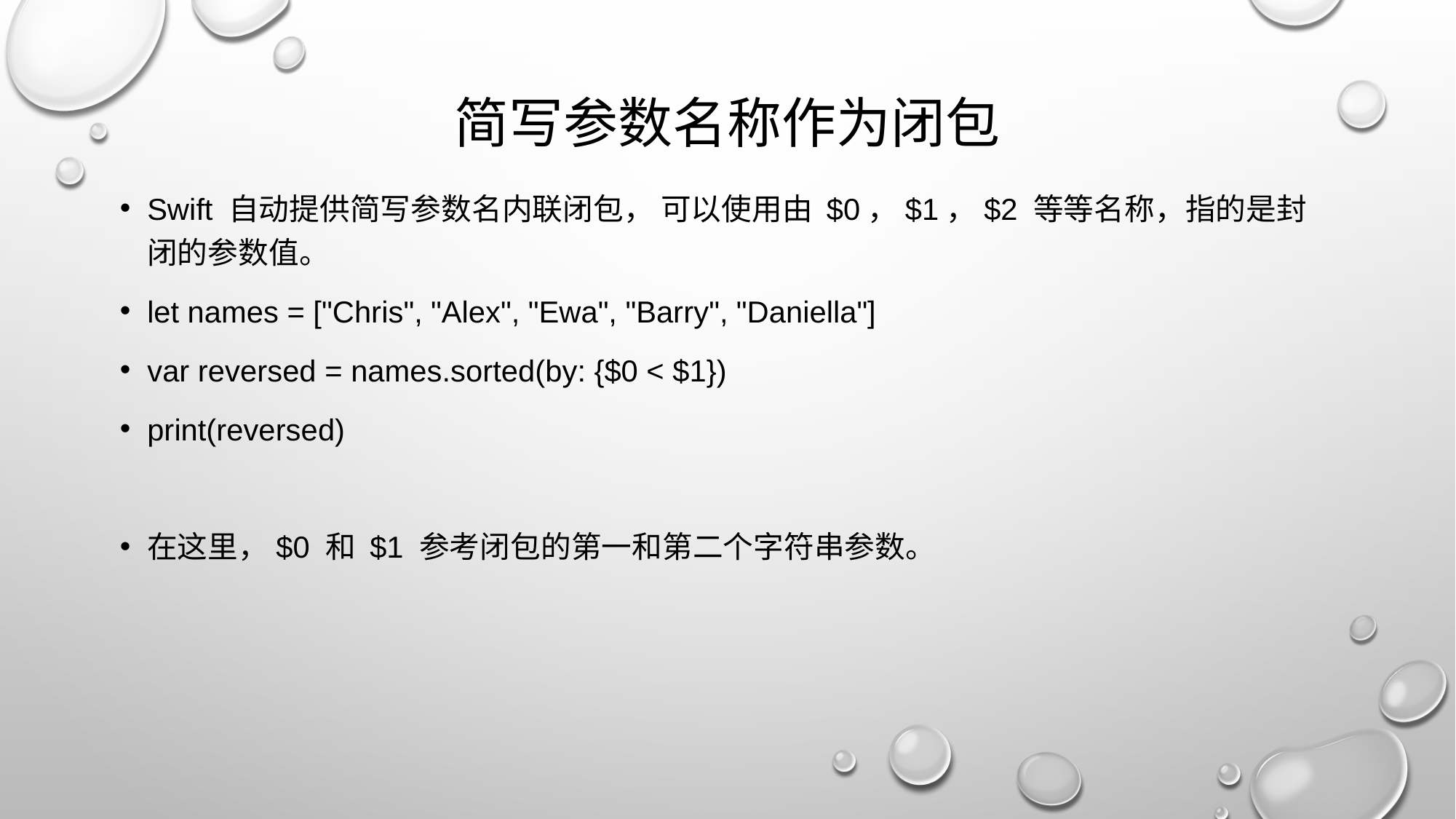

# 简写参数名称作为闭包
Swift 自动提供简写参数名内联闭包， 可以使用由 $0，$1，$2 等等名称，指的是封闭的参数值。
let names = ["Chris", "Alex", "Ewa", "Barry", "Daniella"]
var reversed = names.sorted(by: {$0 < $1})
print(reversed)

在这里，$0 和 $1 参考闭包的第一和第二个字符串参数。